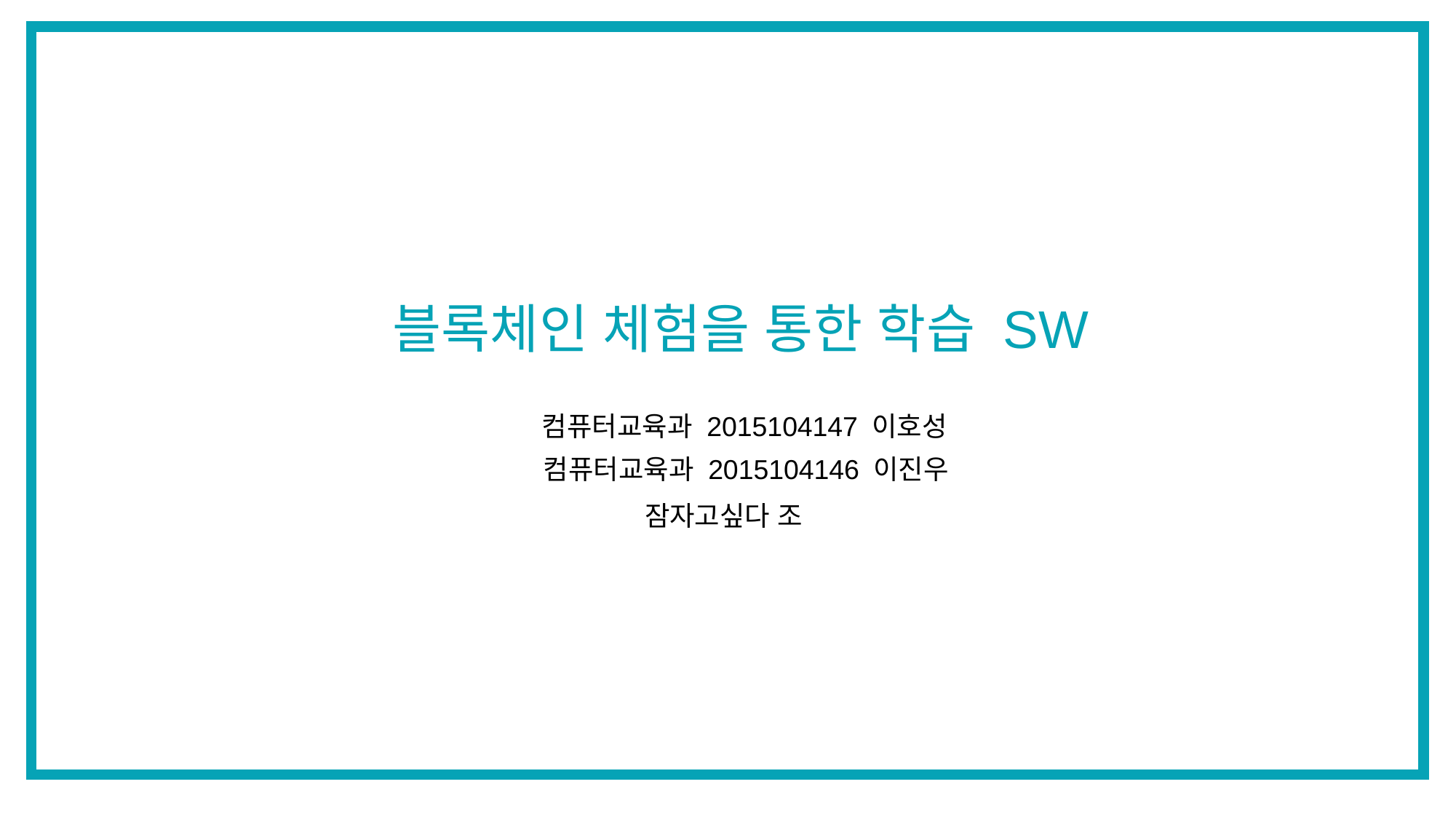

블록체인 체험을 통한 학습 SW
컴퓨터교육과 2015104147 이호성
컴퓨터교육과 2015104146 이진우
잠자고싶다 조